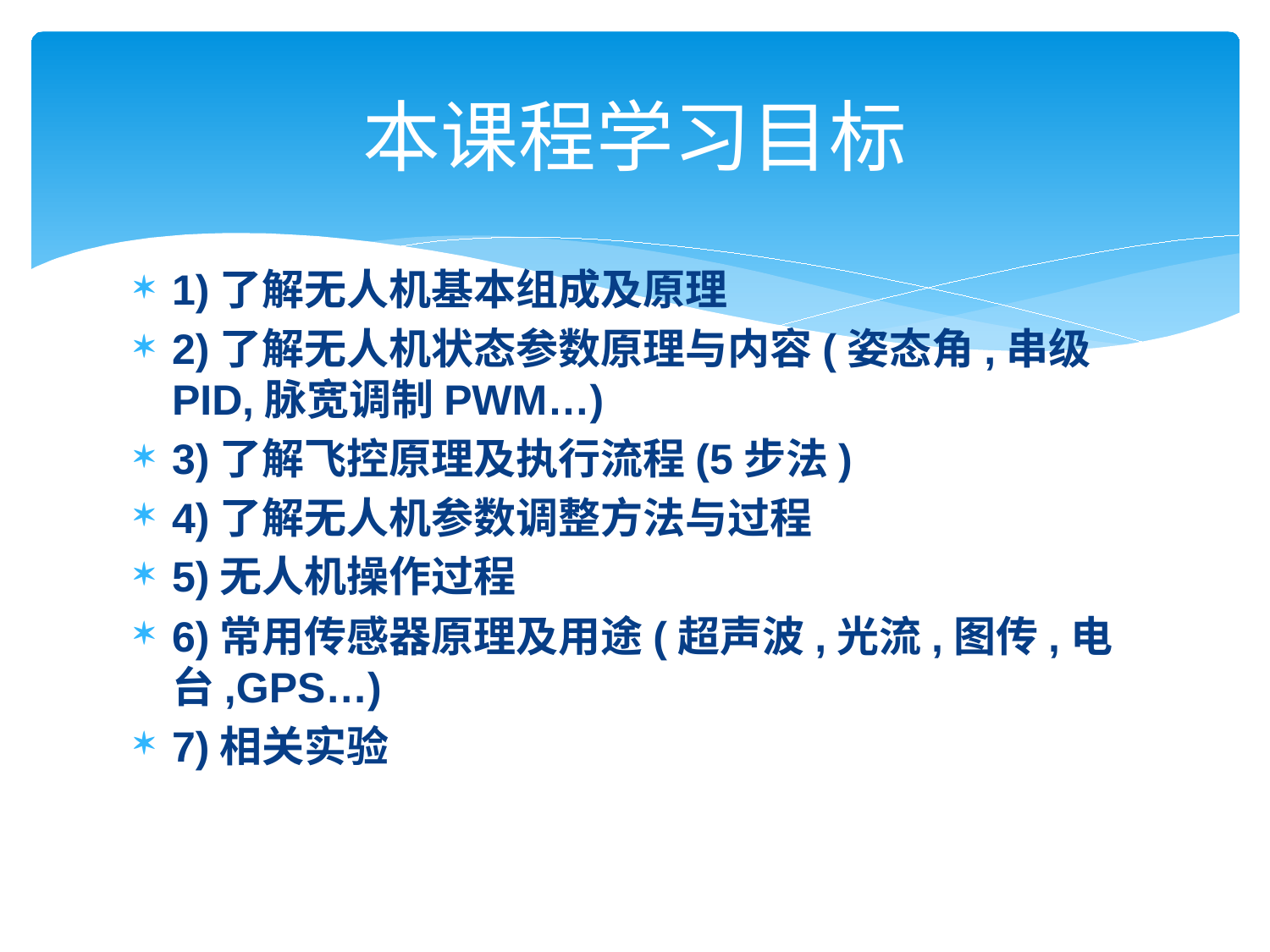

# 本课程学习目标
1)了解无人机基本组成及原理
2)了解无人机状态参数原理与内容(姿态角,串级PID,脉宽调制PWM…)
3)了解飞控原理及执行流程(5步法)
4)了解无人机参数调整方法与过程
5)无人机操作过程
6)常用传感器原理及用途(超声波,光流,图传,电台,GPS…)
7)相关实验